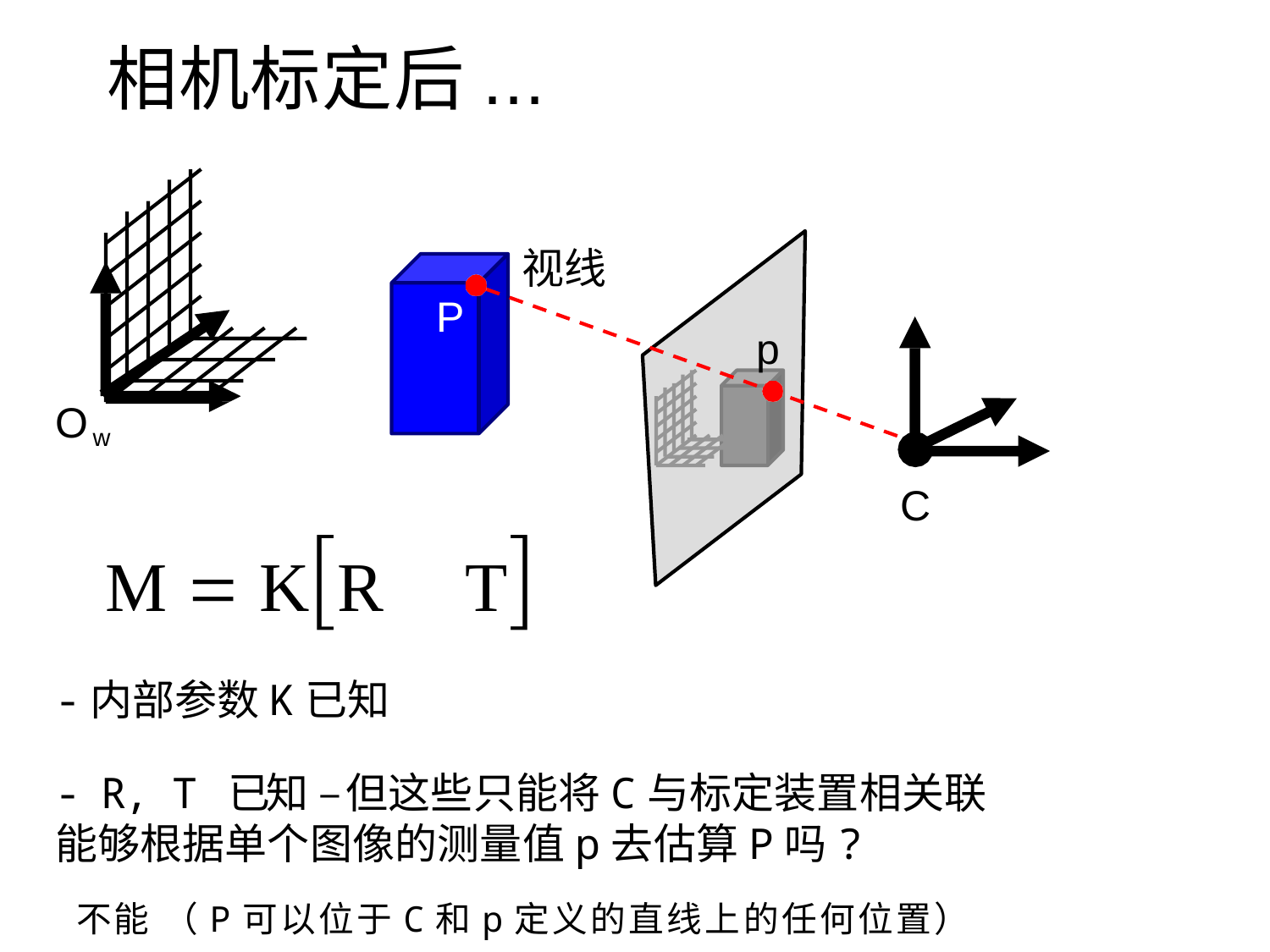

# 相机标定后...

视线

P

p

Ow

C
M = K[R	T]
-内部参数K已知
- R, T 已知  –但这些只能将C与标定装置相关联
能够根据单个图像的测量值p去估算P吗?
不能 （P可以位于C和p定义的直线上的任何位置）